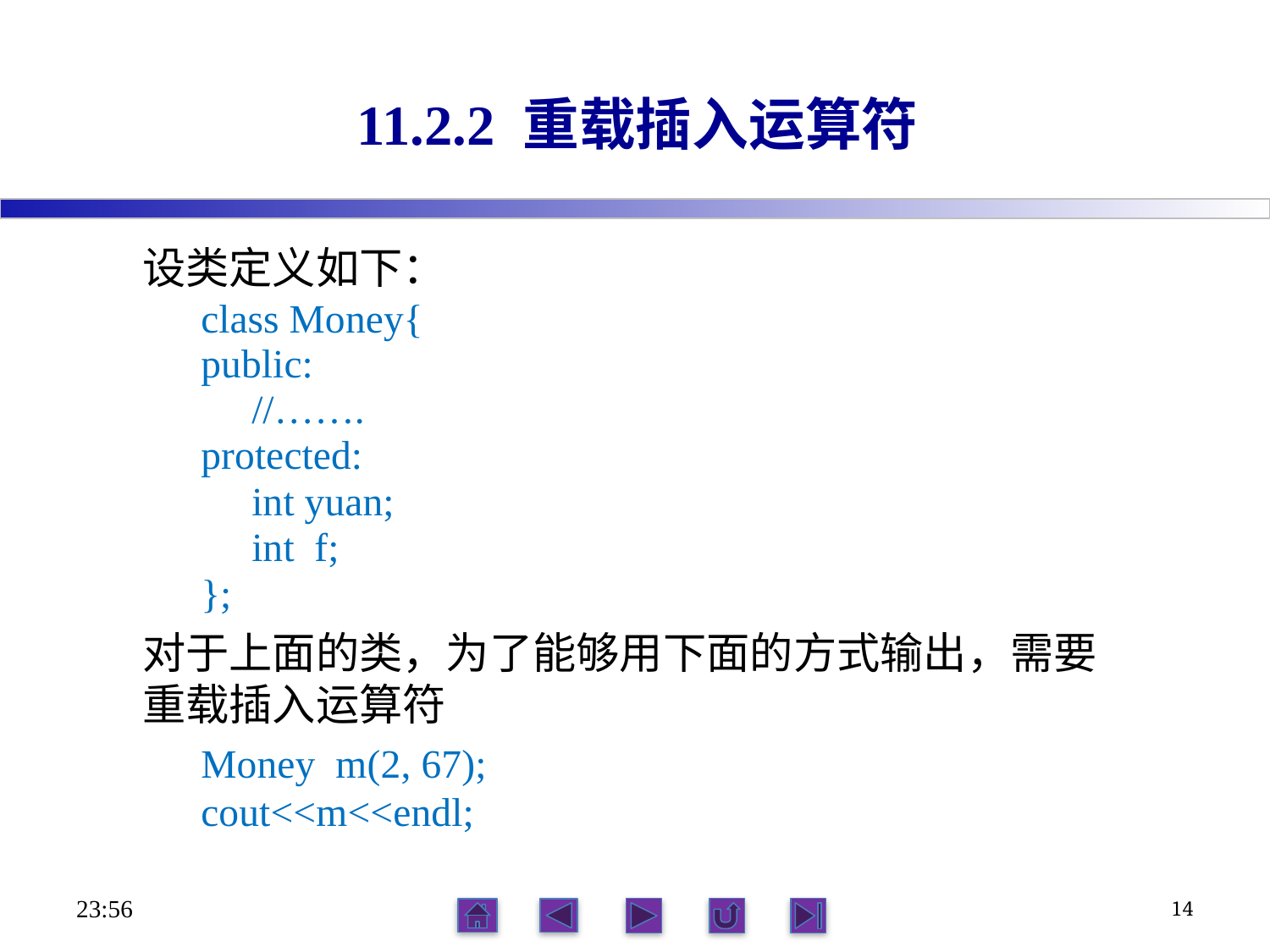

# 11.2.2 重载插入运算符
设类定义如下：
class Money{
public:
     //…….
protected:
     int yuan;
     int  f;
};
对于上面的类，为了能够用下面的方式输出，需要重载插入运算符
Money  m(2, 67);
cout<<m<<endl;

23:56
14